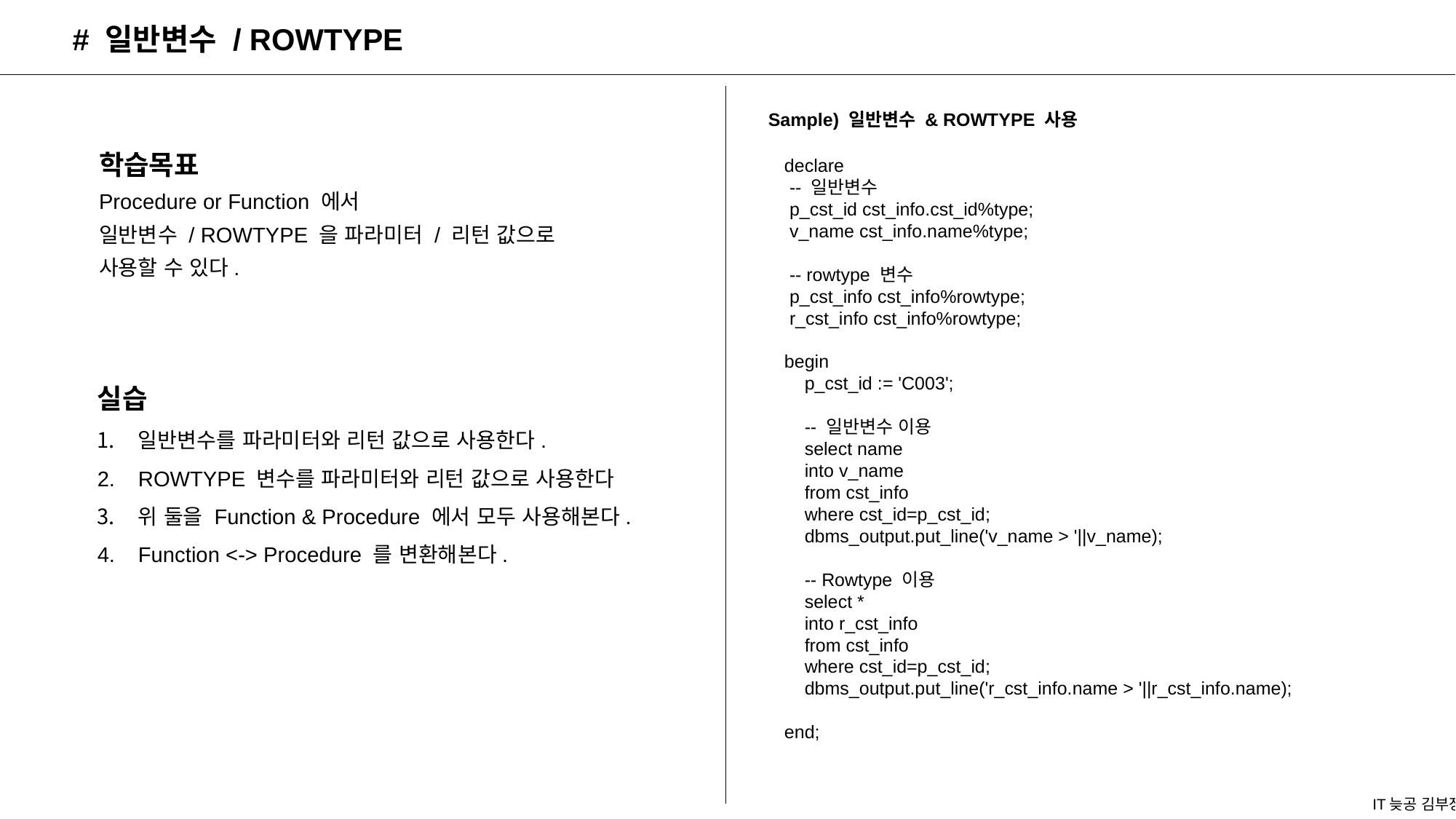

# 일반변수 / ROWTYPE
Sample) 일반변수 & ROWTYPE 사용
학습목표
Procedure or Function 에서
일반변수 / ROWTYPE 을 파라미터 / 리턴 값으로
사용할 수 있다.
declare
 -- 일반변수
 p_cst_id cst_info.cst_id%type;
 v_name cst_info.name%type;

 -- rowtype 변수
 p_cst_info cst_info%rowtype;
 r_cst_info cst_info%rowtype;

begin
    p_cst_id := 'C003';

    -- 일반변수 이용
    select name
    into v_name
    from cst_info
    where cst_id=p_cst_id;
    dbms_output.put_line('v_name > '||v_name);

    -- Rowtype 이용
    select *
    into r_cst_info
    from cst_info
    where cst_id=p_cst_id;
    dbms_output.put_line('r_cst_info.name > '||r_cst_info.name);

end;
실습
일반변수를 파라미터와 리턴 값으로 사용한다.
ROWTYPE 변수를 파라미터와 리턴 값으로 사용한다
위 둘을 Function & Procedure 에서 모두 사용해본다.
Function <-> Procedure 를 변환해본다.
IT늦공 김부장